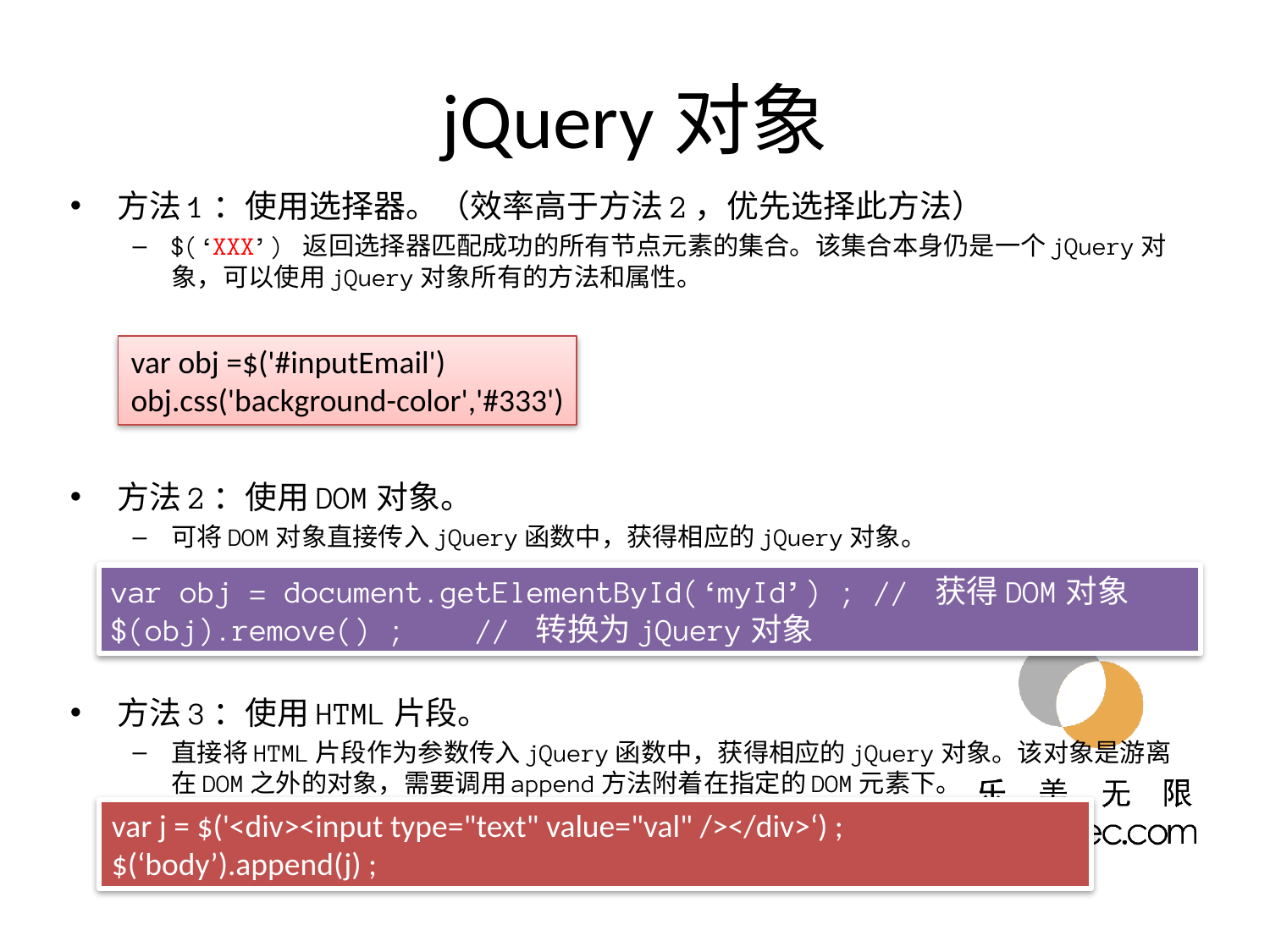

# jQuery对象
方法1：使用选择器。（效率高于方法2，优先选择此方法）
$(‘XXX’) 返回选择器匹配成功的所有节点元素的集合。该集合本身仍是一个jQuery对象，可以使用jQuery对象所有的方法和属性。

方法2：使用DOM对象。
可将DOM对象直接传入jQuery函数中，获得相应的jQuery对象。

方法3：使用HTML片段。
直接将HTML片段作为参数传入jQuery函数中，获得相应的jQuery对象。该对象是游离在DOM之外的对象，需要调用append方法附着在指定的DOM元素下。
var obj =$('#inputEmail')
obj.css('background-color','#333')
var obj = document.getElementById(‘myId’) ; // 获得DOM对象
$(obj).remove() ;    // 转换为jQuery对象
var j = $('<div><input type="text" value="val" /></div>‘) ;
$(‘body’).append(j) ;